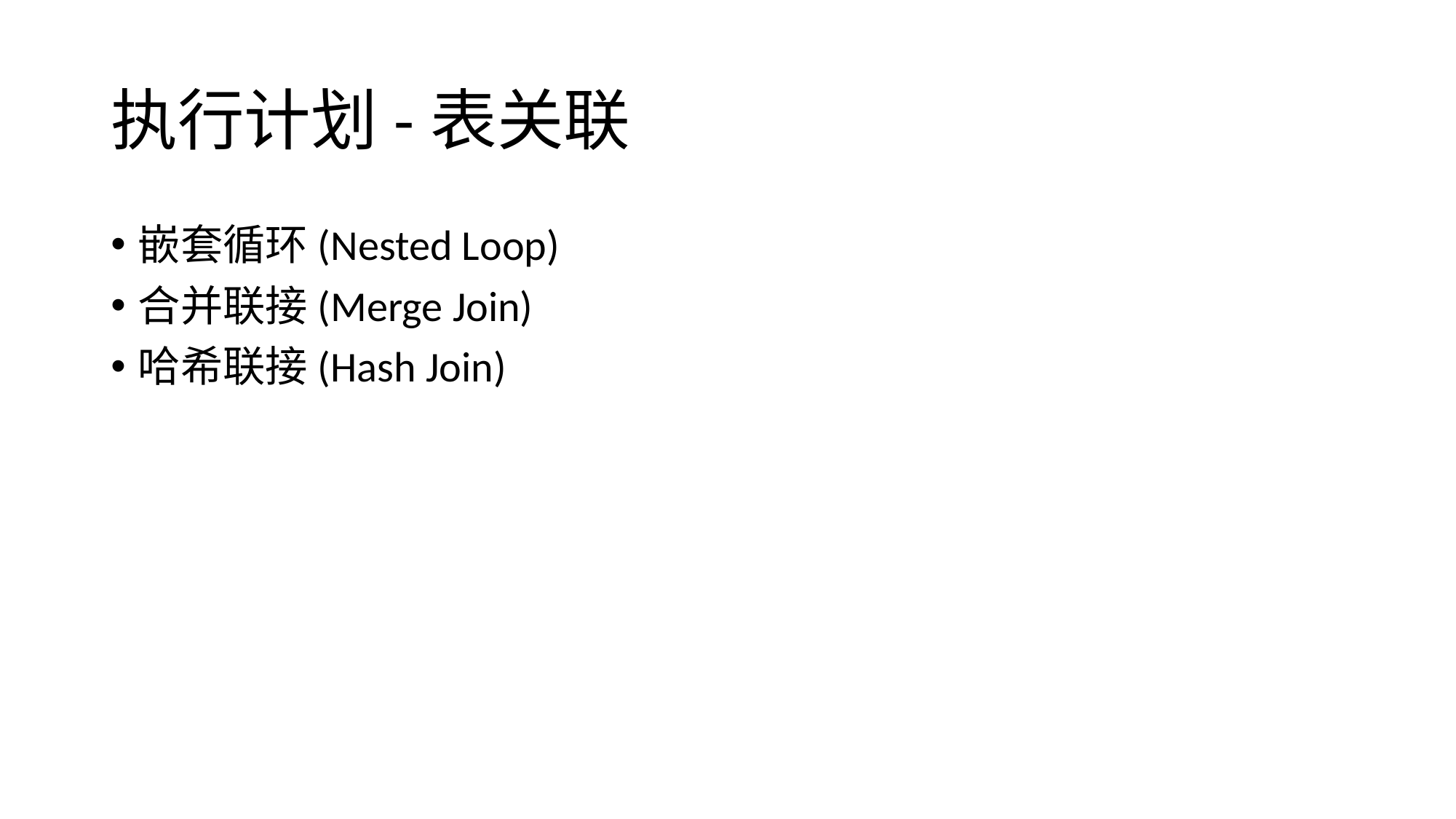

# 执行计划-表关联
嵌套循环(Nested Loop)
合并联接(Merge Join)
哈希联接(Hash Join)